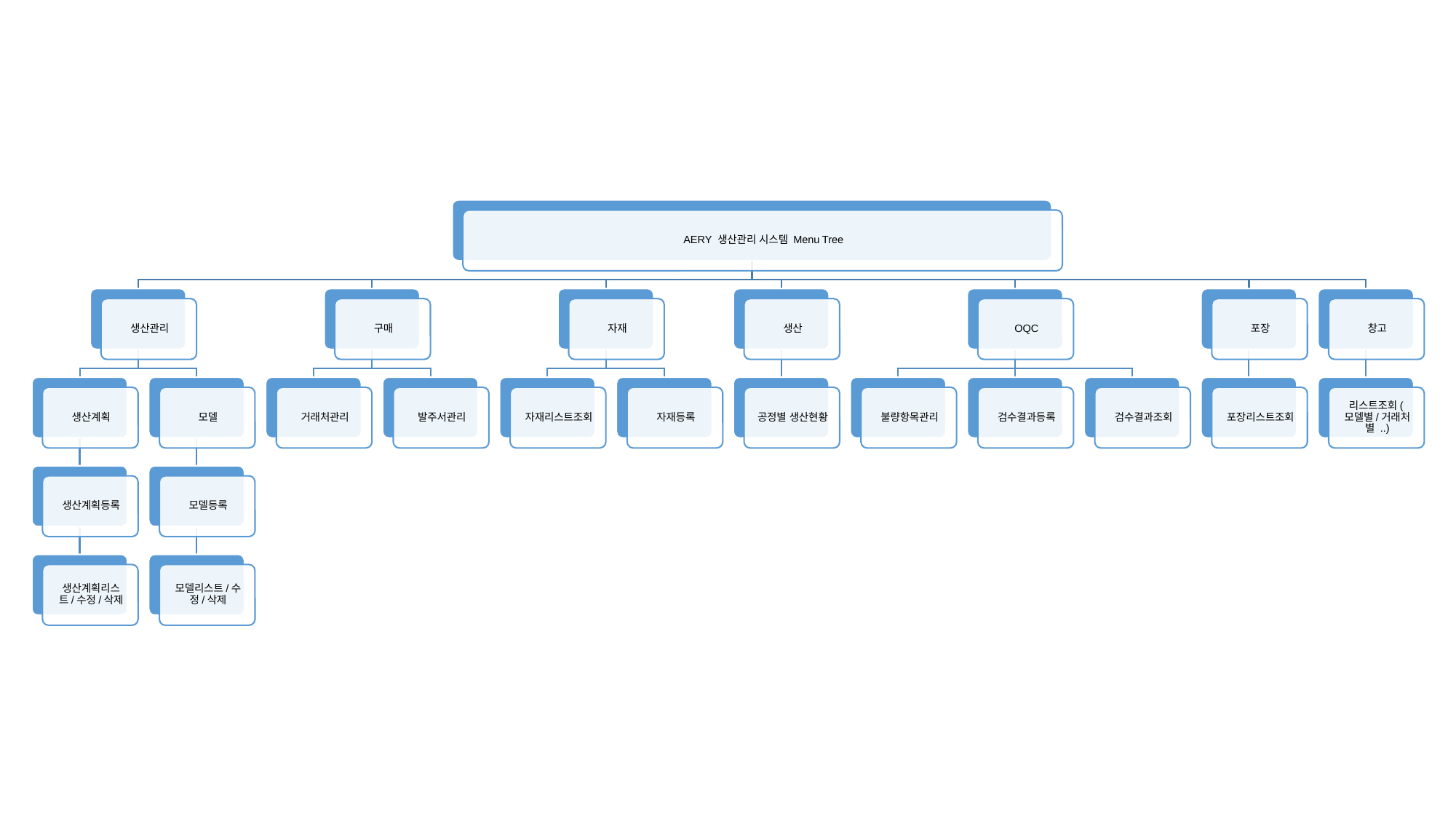

AERY 생산관리 시스템 Menu Tree
생산관리
생산계획
생산계획등록
생산계획리스트/수정/삭제
모델
모델등록
모델리스트/수정/삭제
구매
거래처관리
발주서관리
자재
자재리스트조회
자재등록
생산
공정별 생산현황
OQC
불량항목관리
검수결과등록
검수결과조회
포장
포장리스트조회
창고
리스트조회(모델별/거래처별 ..)